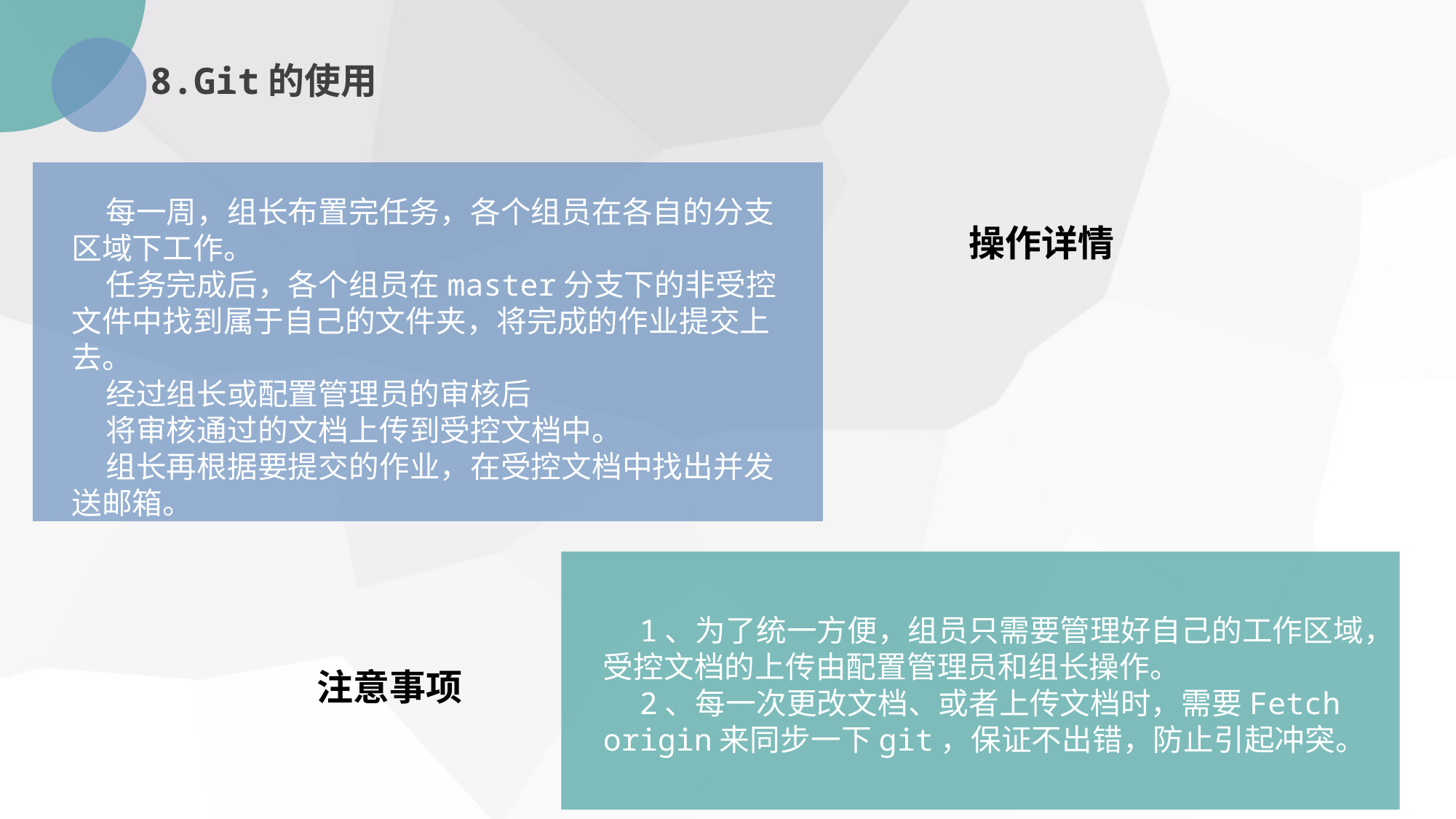

8.Git的使用

    每一周，组长布置完任务，各个组员在各自的分支区域下工作。
    任务完成后，各个组员在master分支下的非受控文件中找到属于自己的文件夹，将完成的作业提交上去。
    经过组长或配置管理员的审核后
    将审核通过的文档上传到受控文档中。
    组长再根据要提交的作业，在受控文档中找出并发送邮箱。
操作详情

  1、为了统一方便，组员只需要管理好自己的工作区域，受控文档的上传由配置管理员和组长操作。
  2、每一次更改文档、或者上传文档时，需要Fetch origin来同步一下git，保证不出错，防止引起冲突。
注意事项